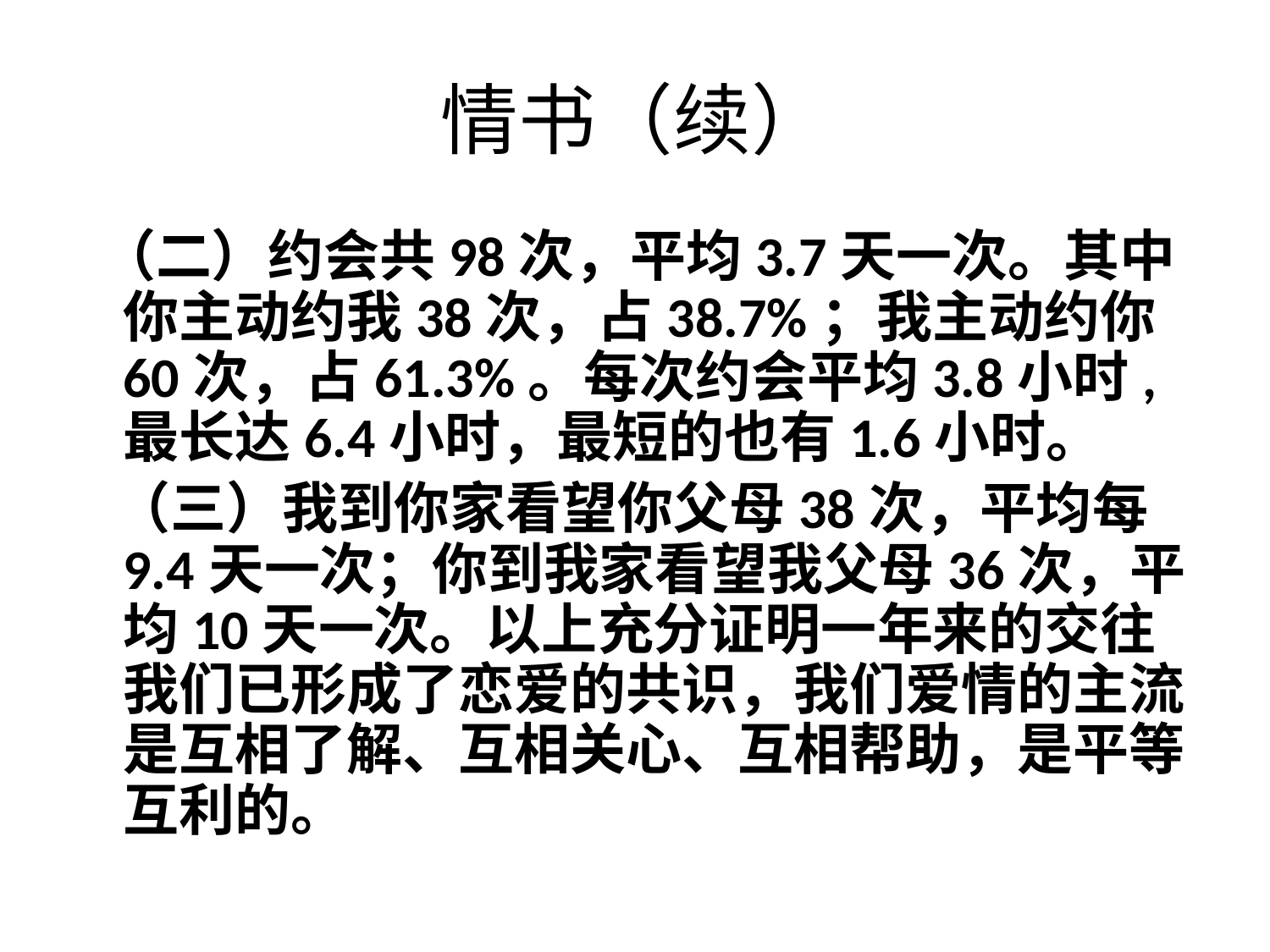

# 情书（续）
  （二）约会共98次，平均3.7天一次。其中你主动约我38次，占38.7%；我主动约你60次，占61.3%。每次约会平均3.8小时,最长达6.4小时，最短的也有1.6小时。
  （三）我到你家看望你父母38次，平均每 9.4天一次；你到我家看望我父母36次，平均10天一次。以上充分证明一年来的交往我们已形成了恋爱的共识，我们爱情的主流是互相了解、互相关心、互相帮助，是平等互利的。